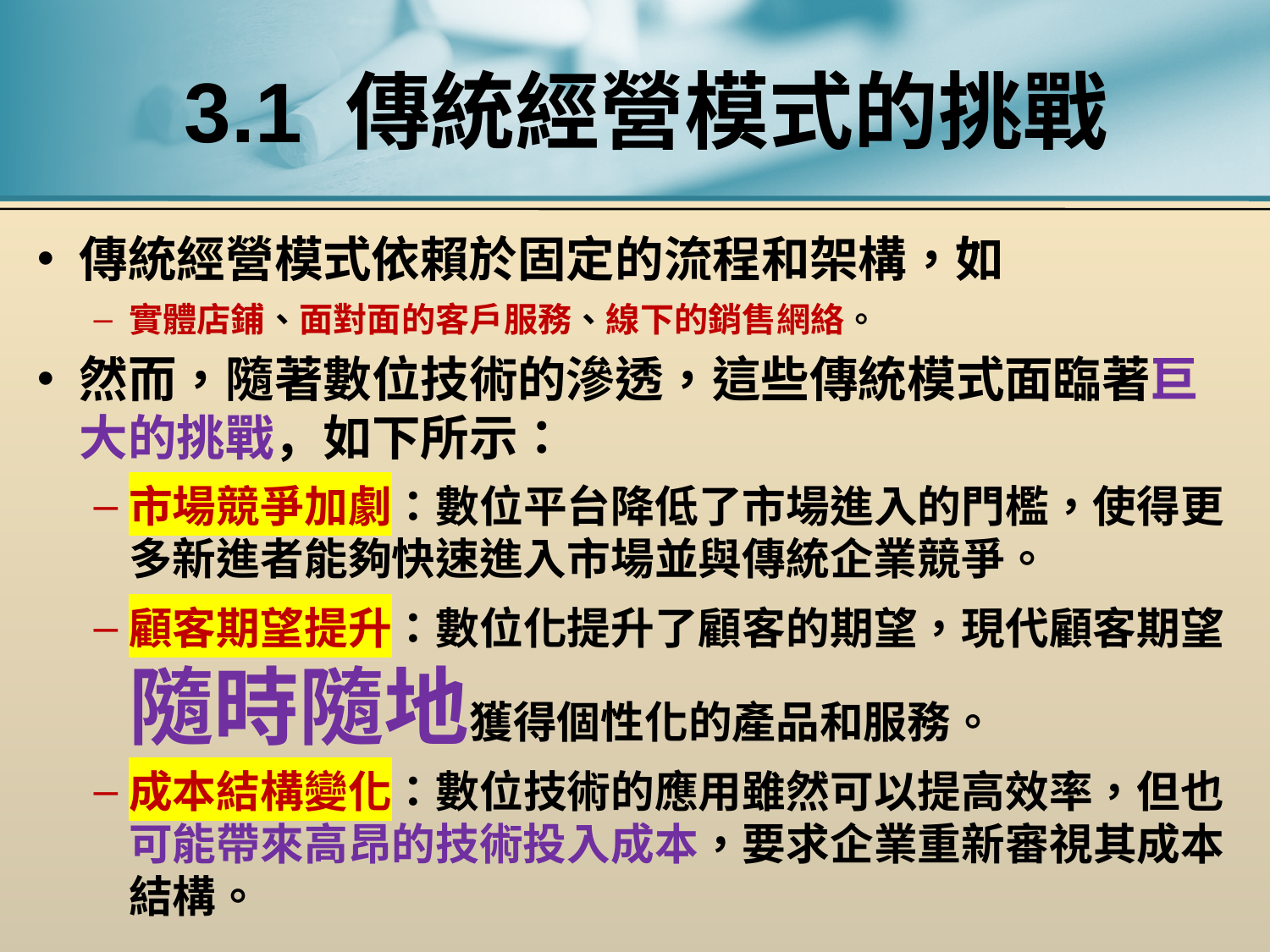

# 3.1 傳統經營模式的挑戰
傳統經營模式依賴於固定的流程和架構，如
實體店鋪、面對面的客戶服務、線下的銷售網絡。
然而，隨著數位技術的滲透，這些傳統模式面臨著巨大的挑戰，如下所示：
市場競爭加劇：數位平台降低了市場進入的門檻，使得更多新進者能夠快速進入市場並與傳統企業競爭。
顧客期望提升：數位化提升了顧客的期望，現代顧客期望隨時隨地獲得個性化的產品和服務。
成本結構變化：數位技術的應用雖然可以提高效率，但也可能帶來高昂的技術投入成本，要求企業重新審視其成本結構。